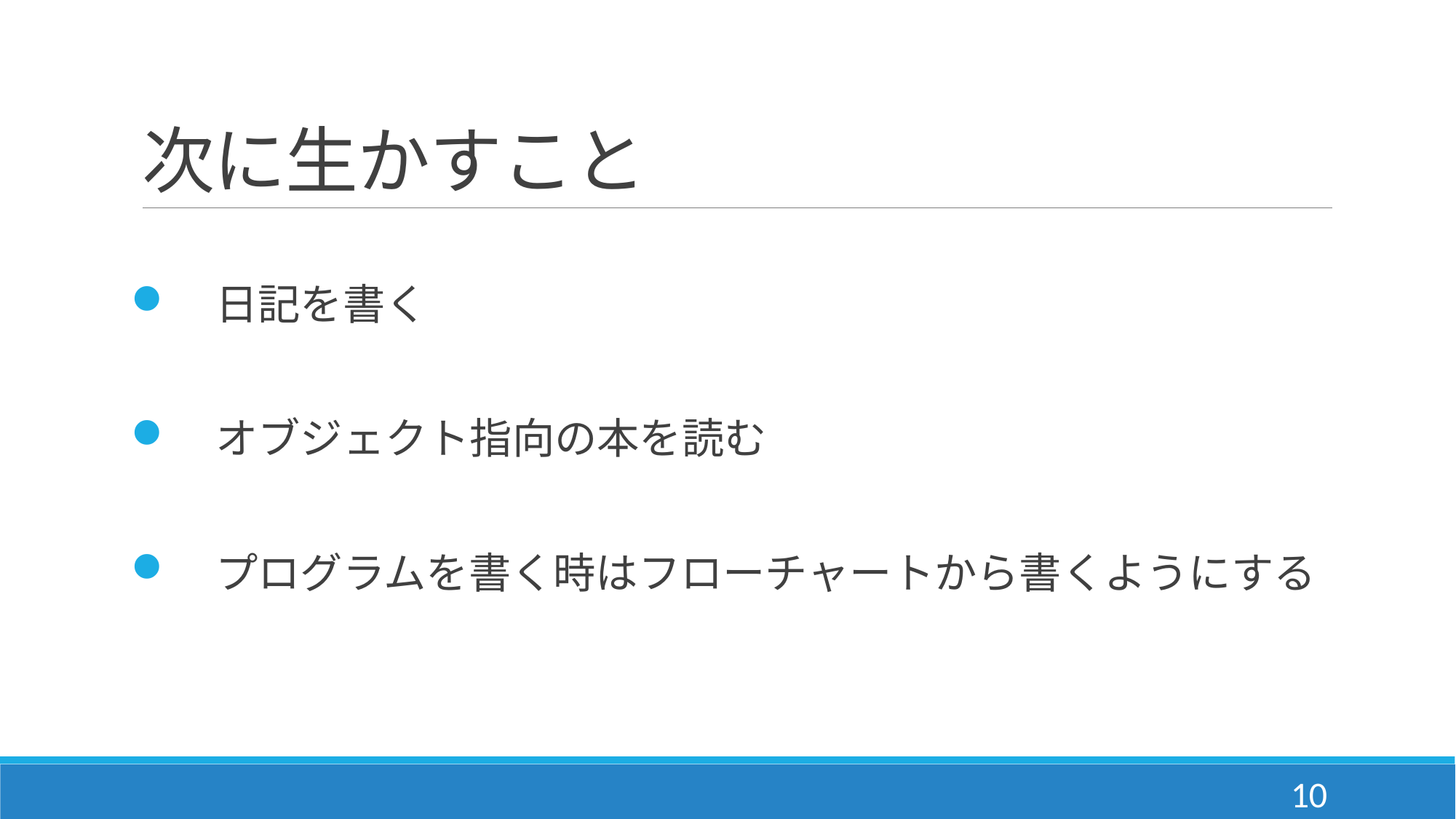

# 次に生かすこと

　日記を書く

　オブジェクト指向の本を読む

　プログラムを書く時はフローチャートから書くようにする
10